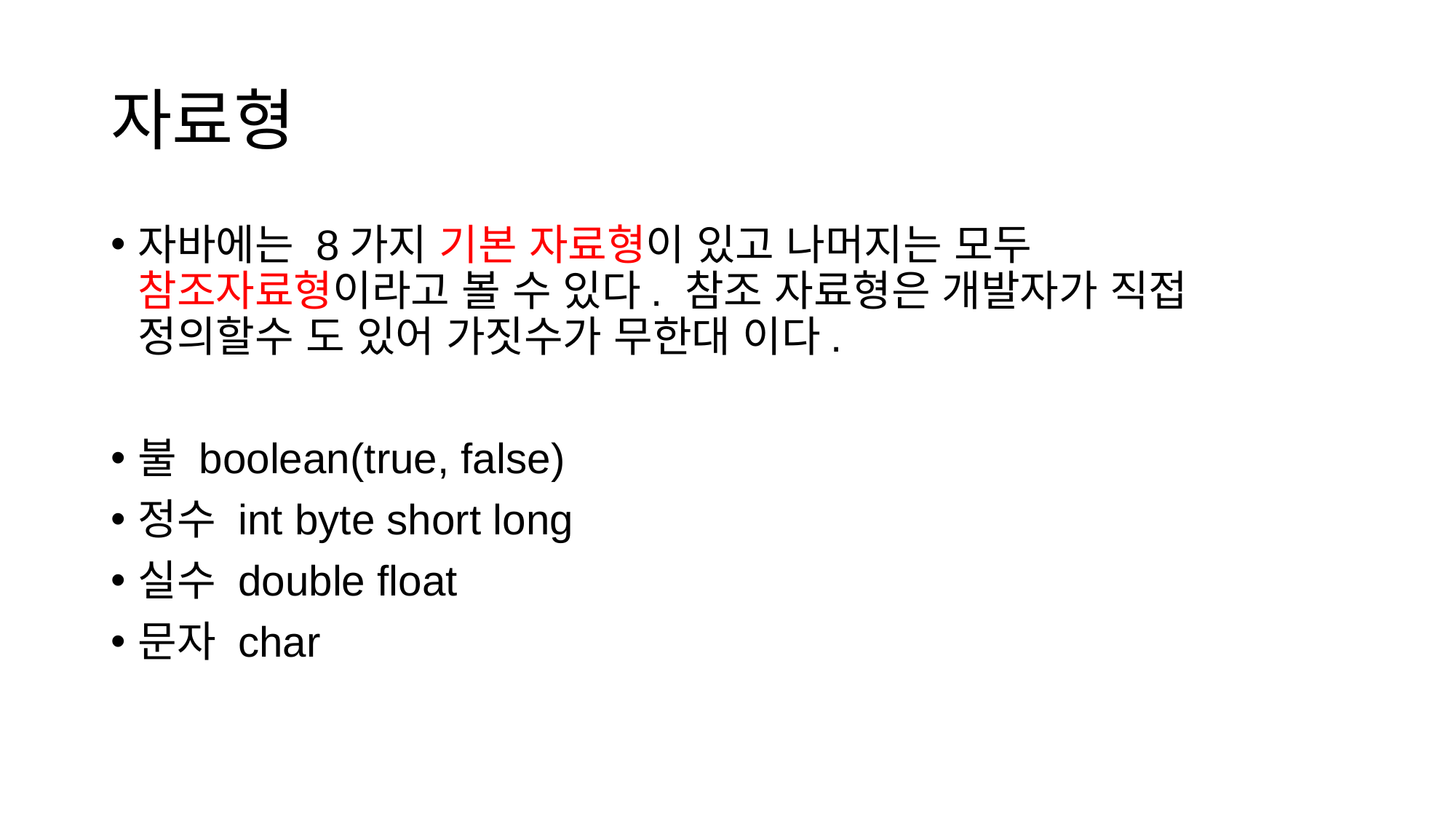

# 자료형
자바에는 8가지 기본 자료형이 있고 나머지는 모두 참조자료형이라고 볼 수 있다. 참조 자료형은 개발자가 직접 정의할수 도 있어 가짓수가 무한대 이다.

불 boolean(true, false)
정수 int byte short long
실수 double float
문자 char